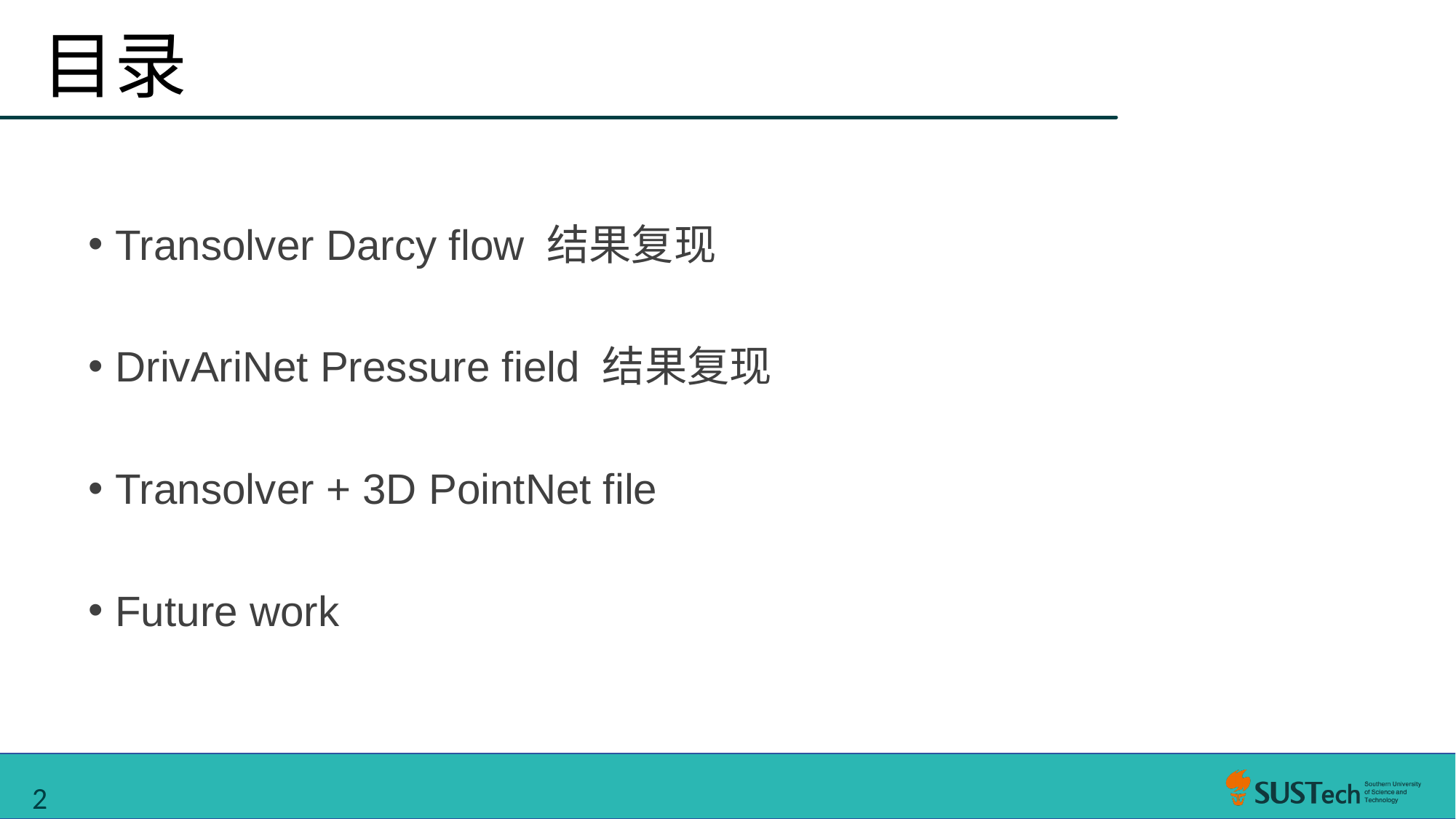

目录
Transolver Darcy flow 结果复现

DrivAriNet Pressure field 结果复现

Transolver + 3D PointNet file

Future work